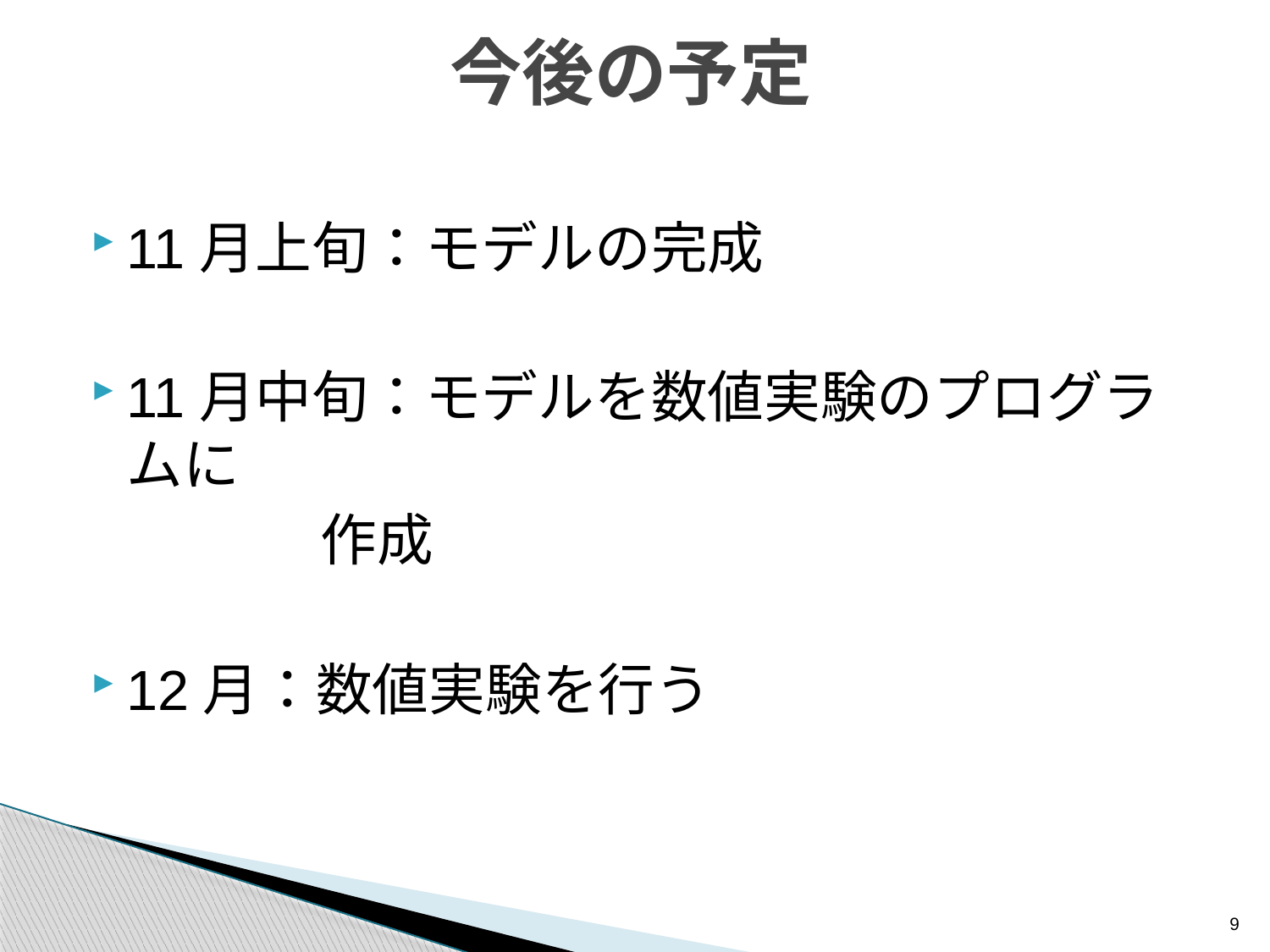

# 今後の予定
11月上旬：モデルの完成

11月中旬：モデルを数値実験のプログラムに
                 作成

12月：数値実験を行う
9